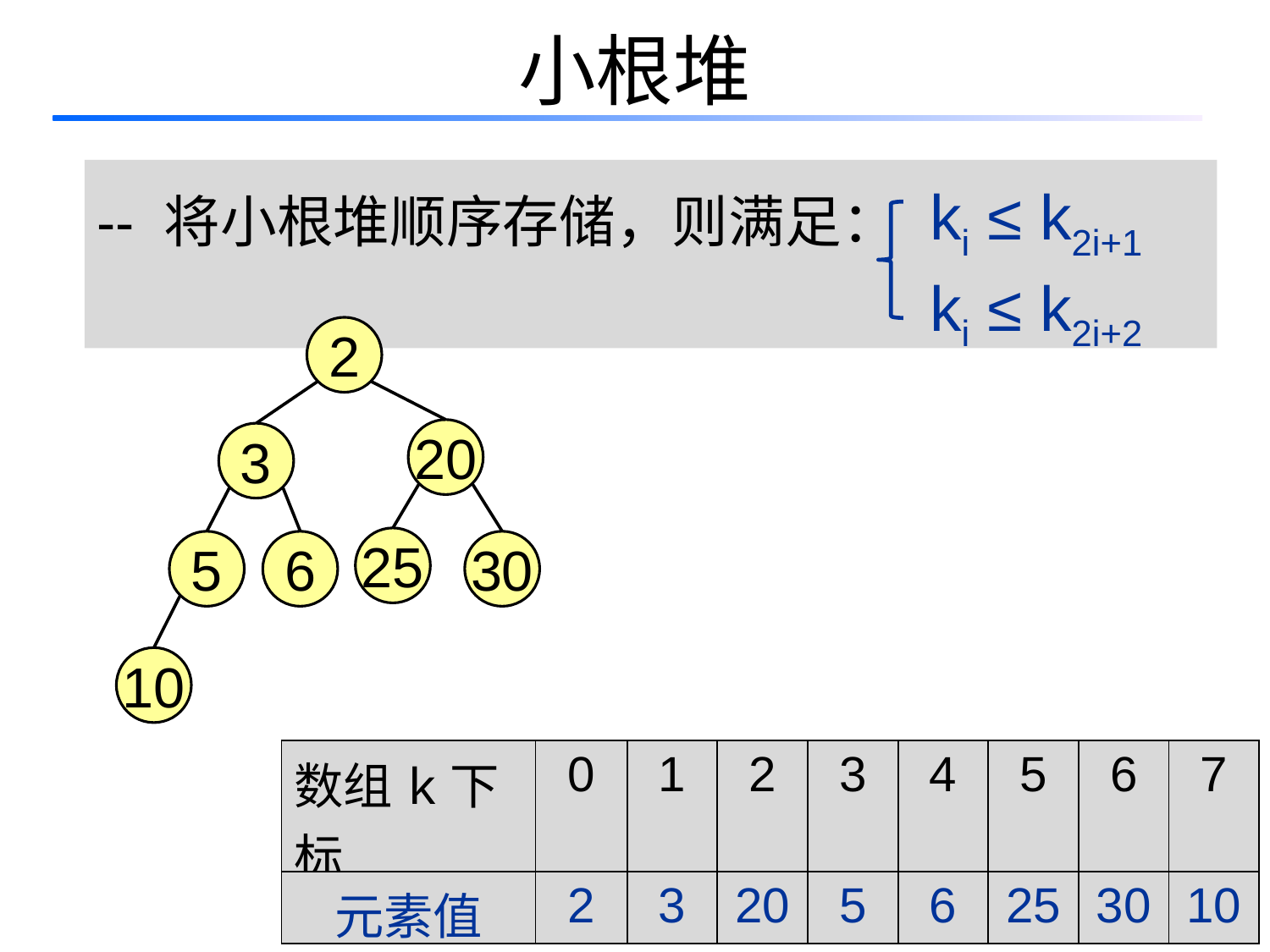

# 小根堆

ki ≤ k2i+1
-- 将小根堆顺序存储，则满足：

ki ≤ k2i+2
2
20
3
25
5
6
30
10
| 数组k下标 | 0 | 1 | 2 | 3 | 4 | 5 | 6 | 7 |
| --- | --- | --- | --- | --- | --- | --- | --- | --- |
| 元素值 | 2 | 3 | 20 | 5 | 6 | 25 | 30 | 10 |